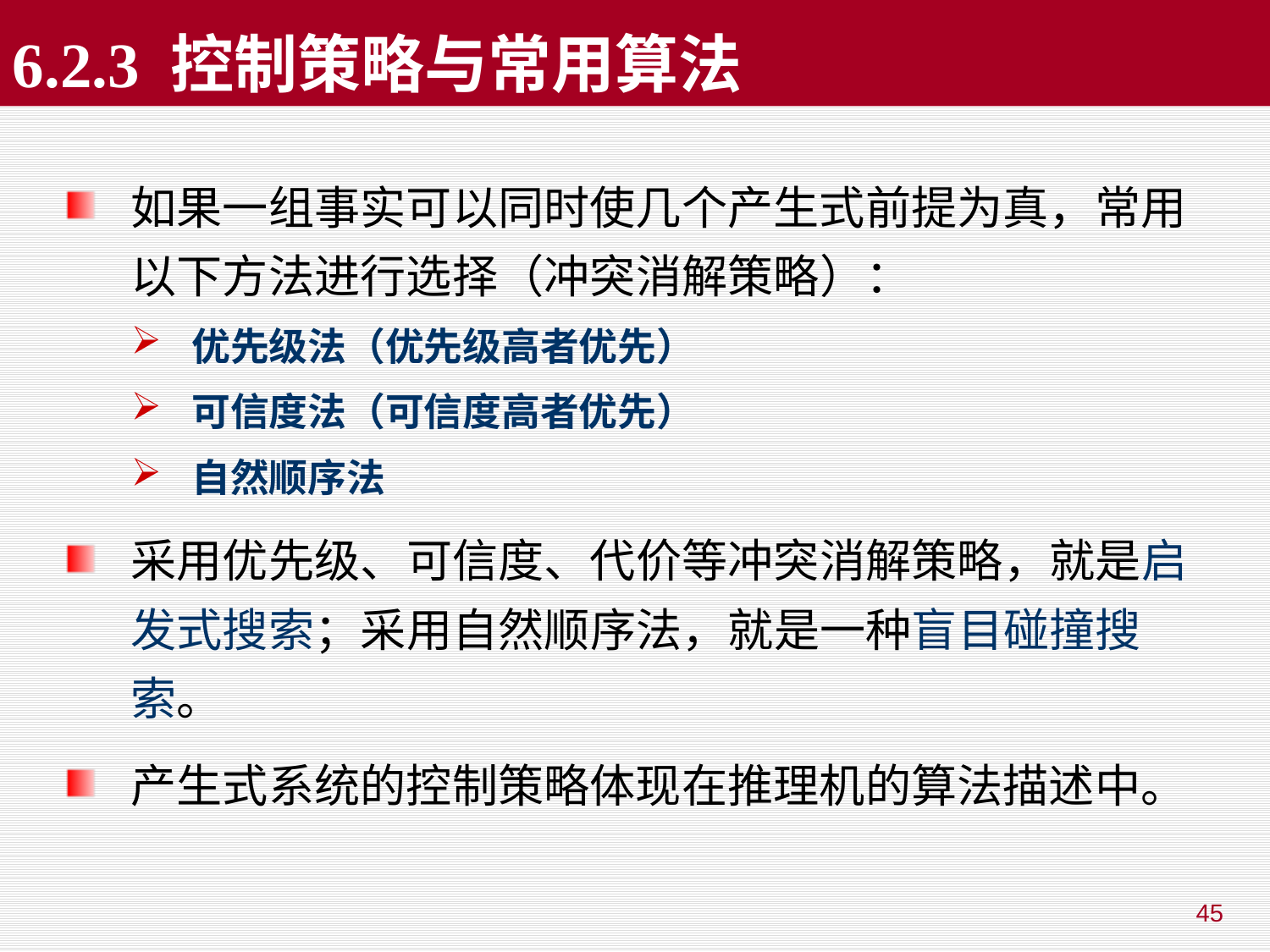

6.2.3 控制策略与常用算法
如果一组事实可以同时使几个产生式前提为真，常用以下方法进行选择（冲突消解策略）：
优先级法（优先级高者优先）
可信度法（可信度高者优先）
自然顺序法
采用优先级、可信度、代价等冲突消解策略，就是启发式搜索；采用自然顺序法，就是一种盲目碰撞搜索。
产生式系统的控制策略体现在推理机的算法描述中。
45